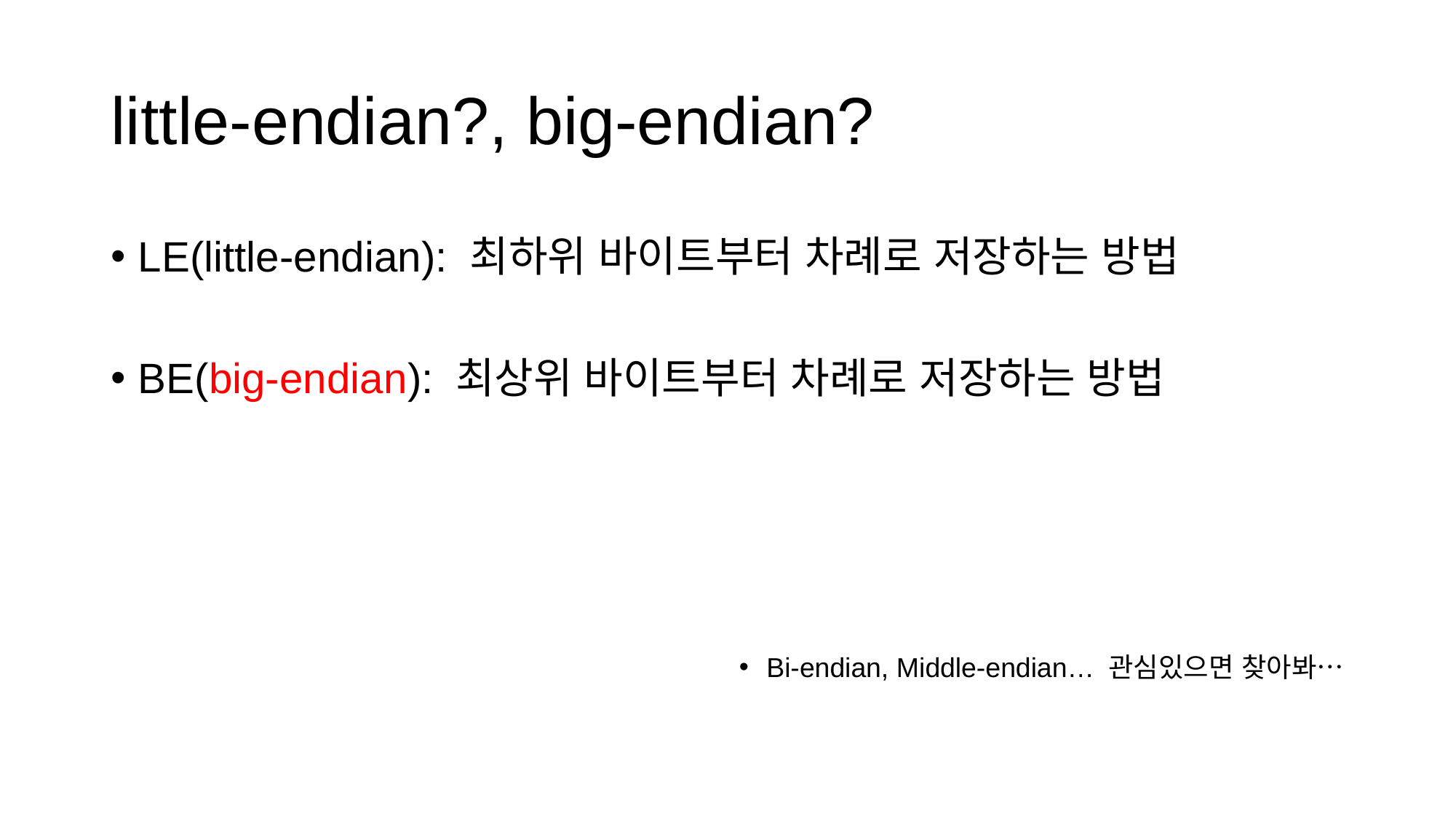

# little-endian?, big-endian?
LE(little-endian): 최하위 바이트부터 차례로 저장하는 방법

BE(big-endian): 최상위 바이트부터 차례로 저장하는 방법

Bi-endian, Middle-endian… 관심있으면 찾아봐…